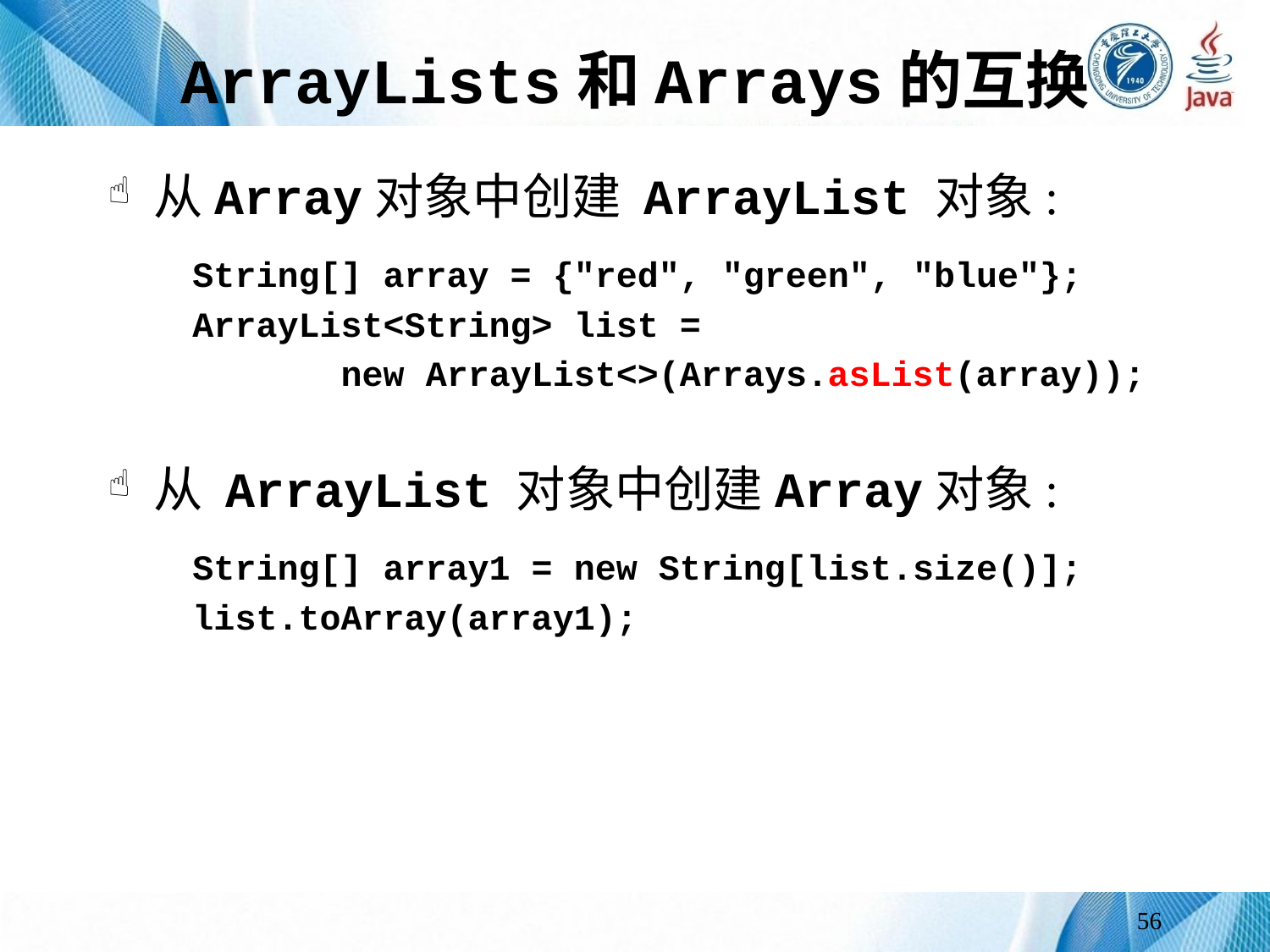

# ArrayLists和Arrays的互换
 从Array对象中创建 ArrayList 对象:
    String[] array = {"red", "green", "blue"};
    ArrayList<String> list =
	     new ArrayList<>(Arrays.asList(array));

 从 ArrayList 对象中创建Array对象:
    String[] array1 = new String[list.size()];
    list.toArray(array1);

56